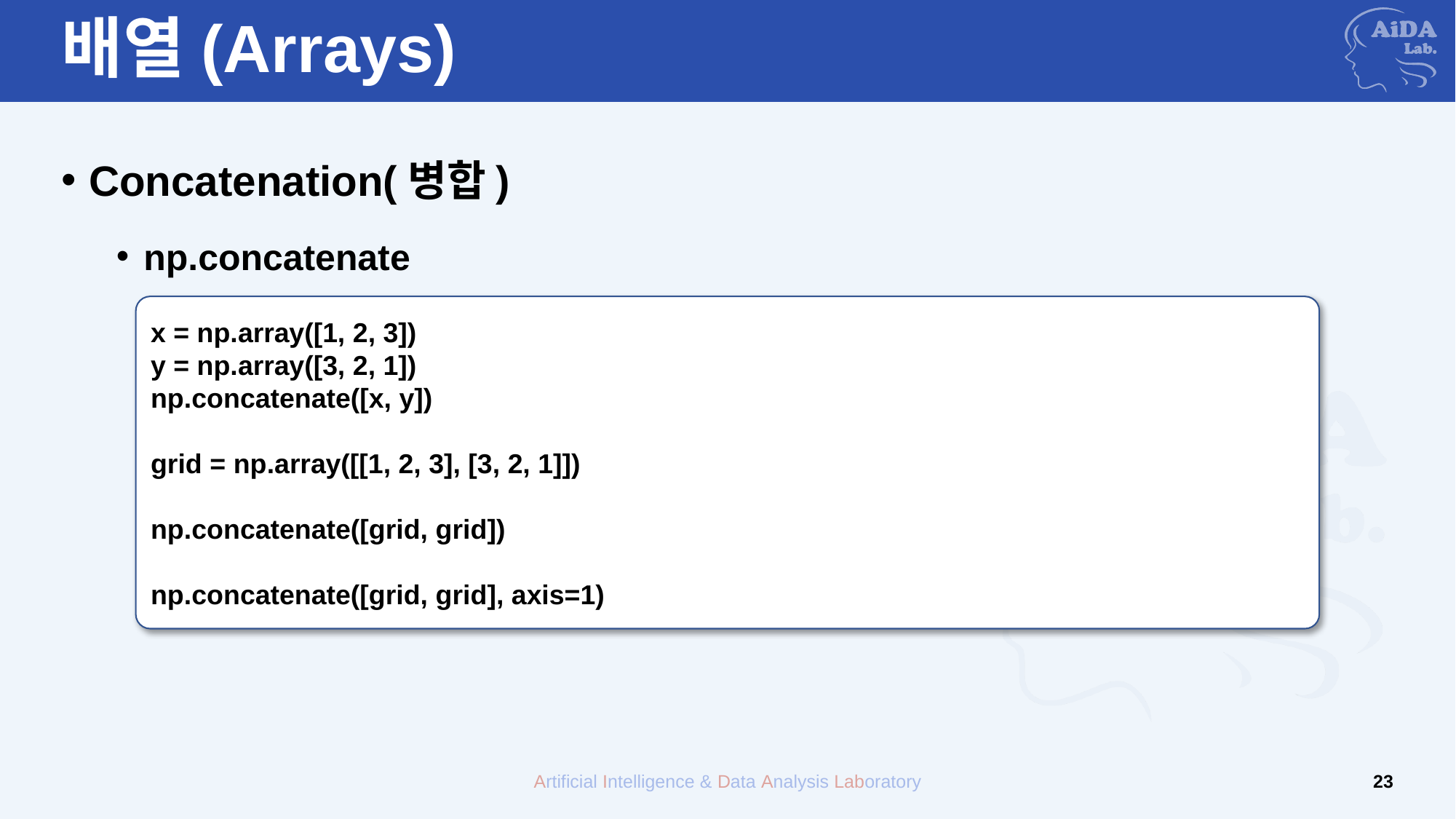

# 배열(Arrays)
Concatenation(병합)
np.concatenate
x = np.array([1, 2, 3])
y = np.array([3, 2, 1])
np.concatenate([x, y])

grid = np.array([[1, 2, 3], [3, 2, 1]])

np.concatenate([grid, grid])

np.concatenate([grid, grid], axis=1)
Artificial Intelligence & Data Analysis Laboratory
23